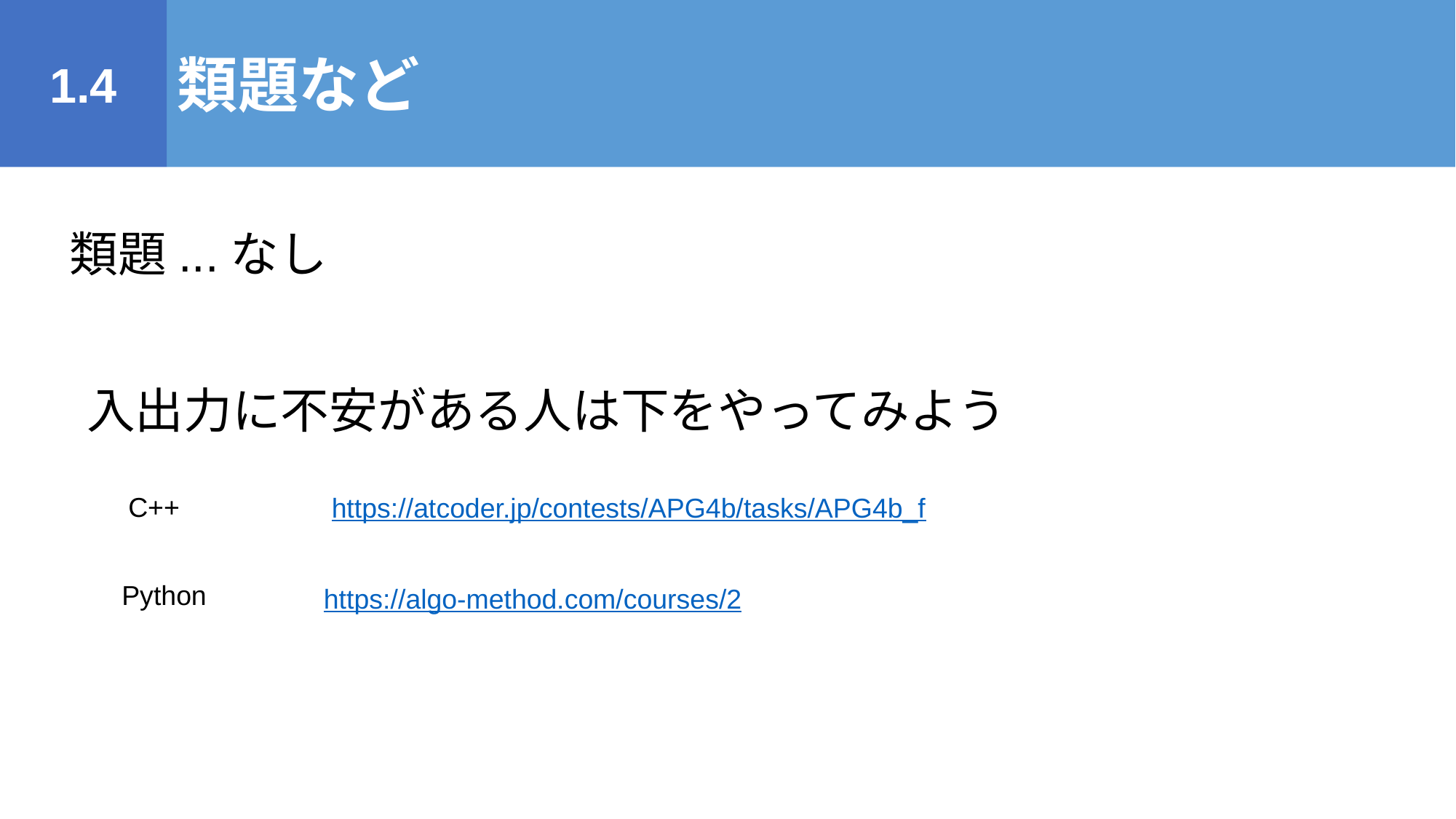

1.4
類題など
類題...なし
入出力に不安がある人は下をやってみよう
C++
https://atcoder.jp/contests/APG4b/tasks/APG4b_f
Python
https://algo-method.com/courses/2